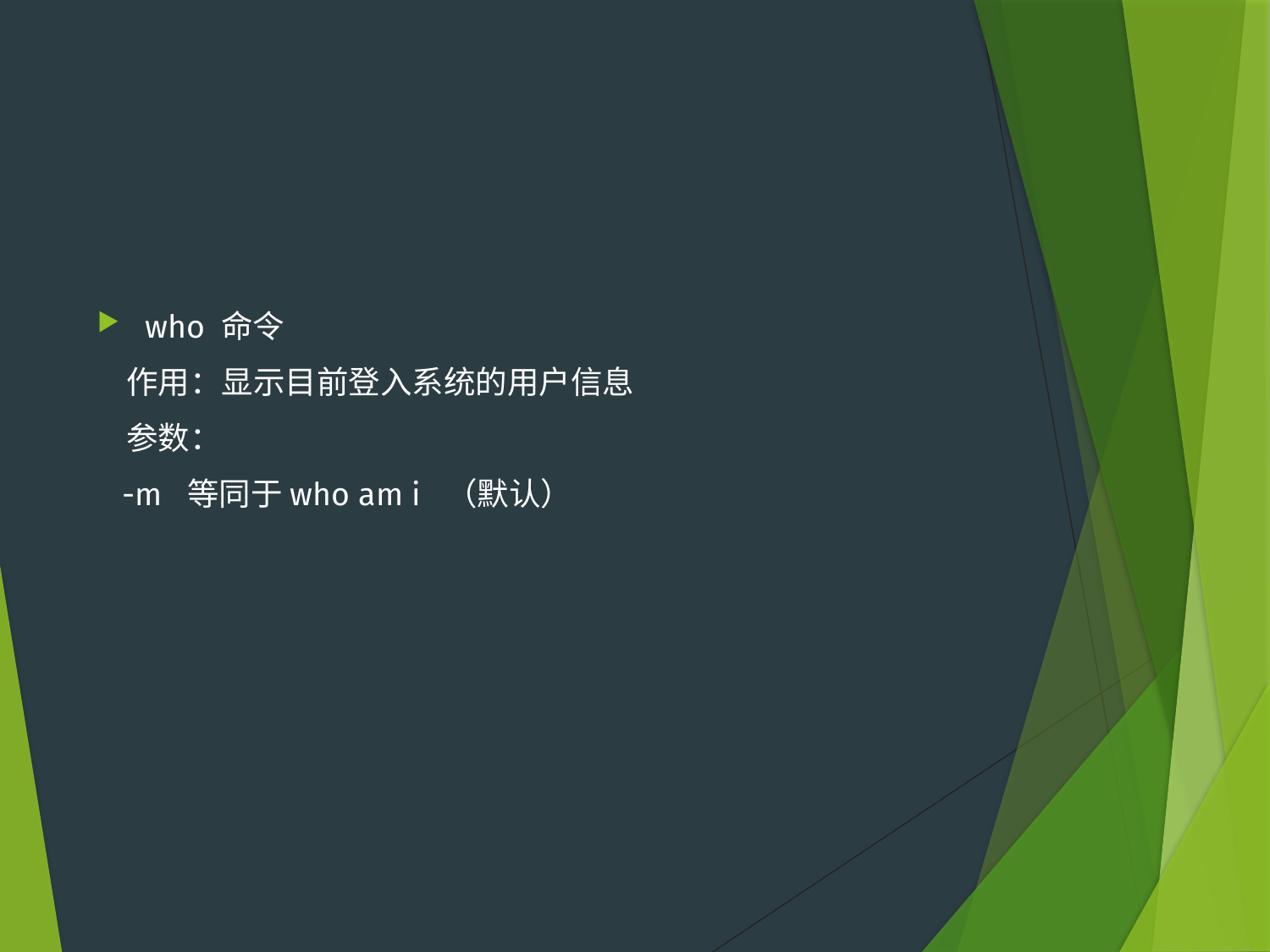

#
who 命令
   作用：显示目前登入系统的用户信息
   参数：
   -m  等同于who am i  （默认）